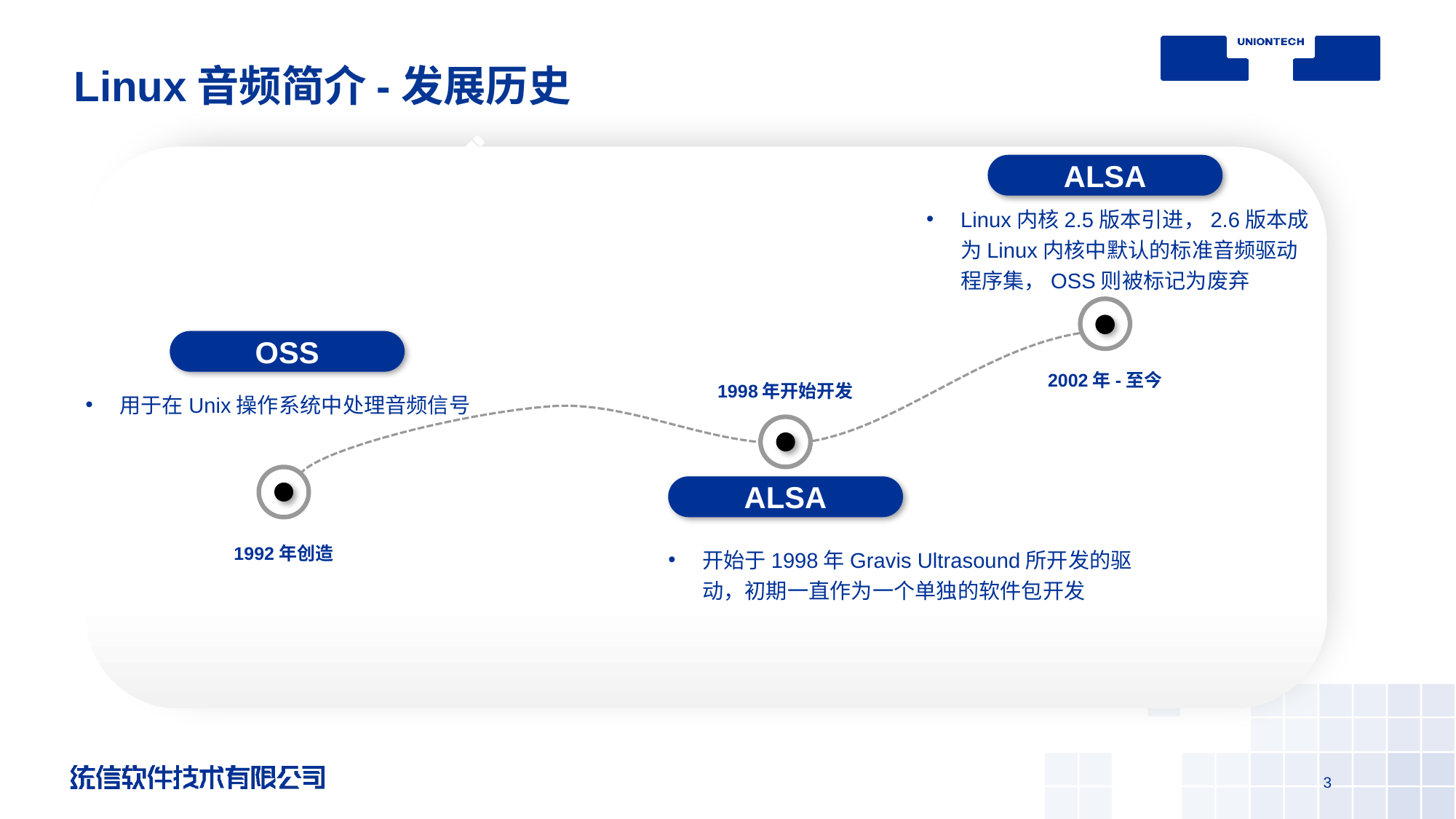

# Linux音频简介-发展历史

ALSA
Linux内核2.5版本引进，2.6版本成为Linux内核中默认的标准音频驱动程序集，OSS则被标记为废弃

OSS

2002年-至今
1998年开始开发
用于在Unix操作系统中处理音频信号

ALSA

1992年创造
开始于1998年Gravis Ultrasound所开发的驱动，初期一直作为一个单独的软件包开发